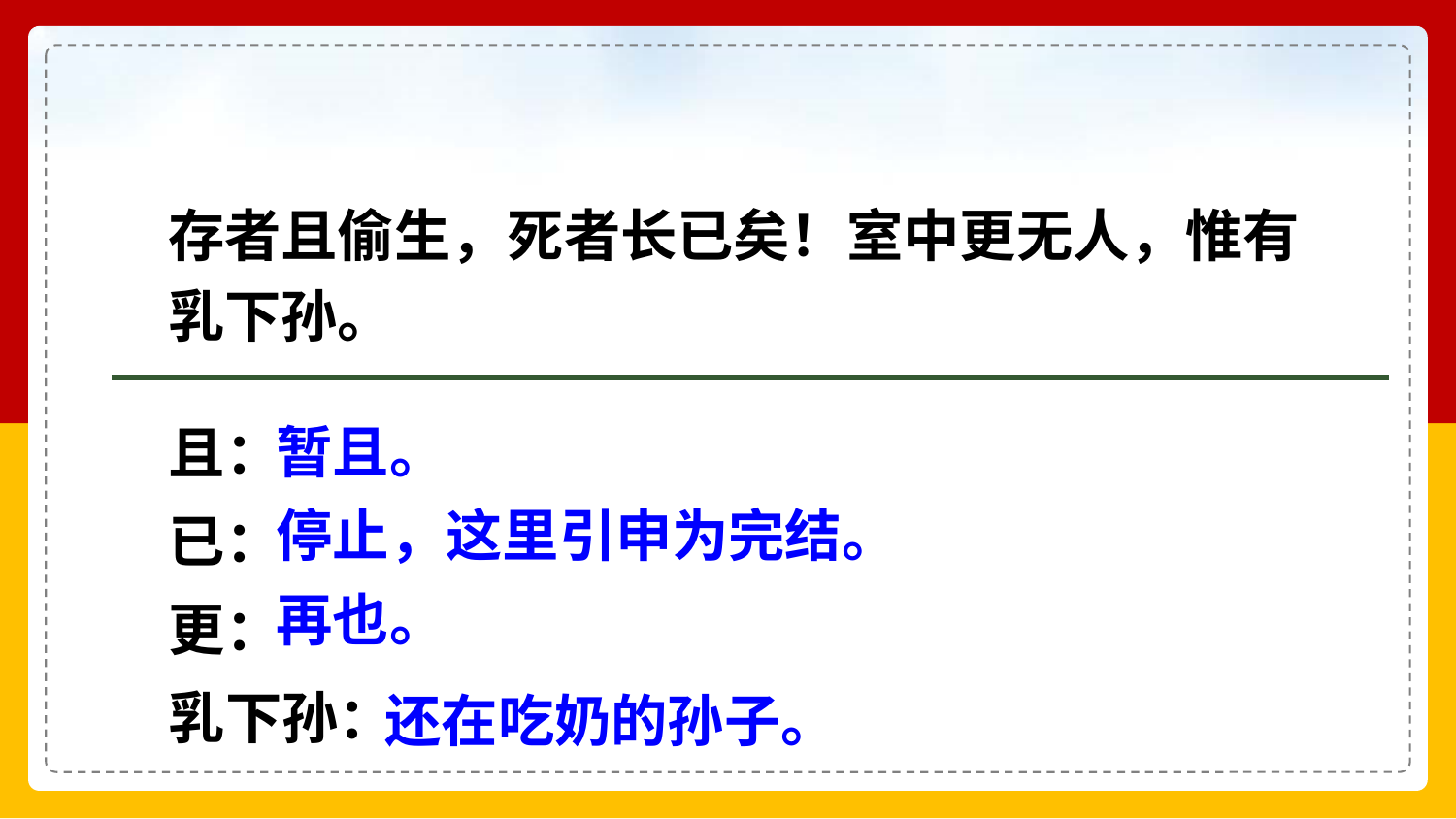

存者且偷生，死者长已矣！室中更无人，惟有乳下孙。
且：
已：
更：
乳下孙：
暂且。
停止，这里引申为完结。
再也。
还在吃奶的孙子。